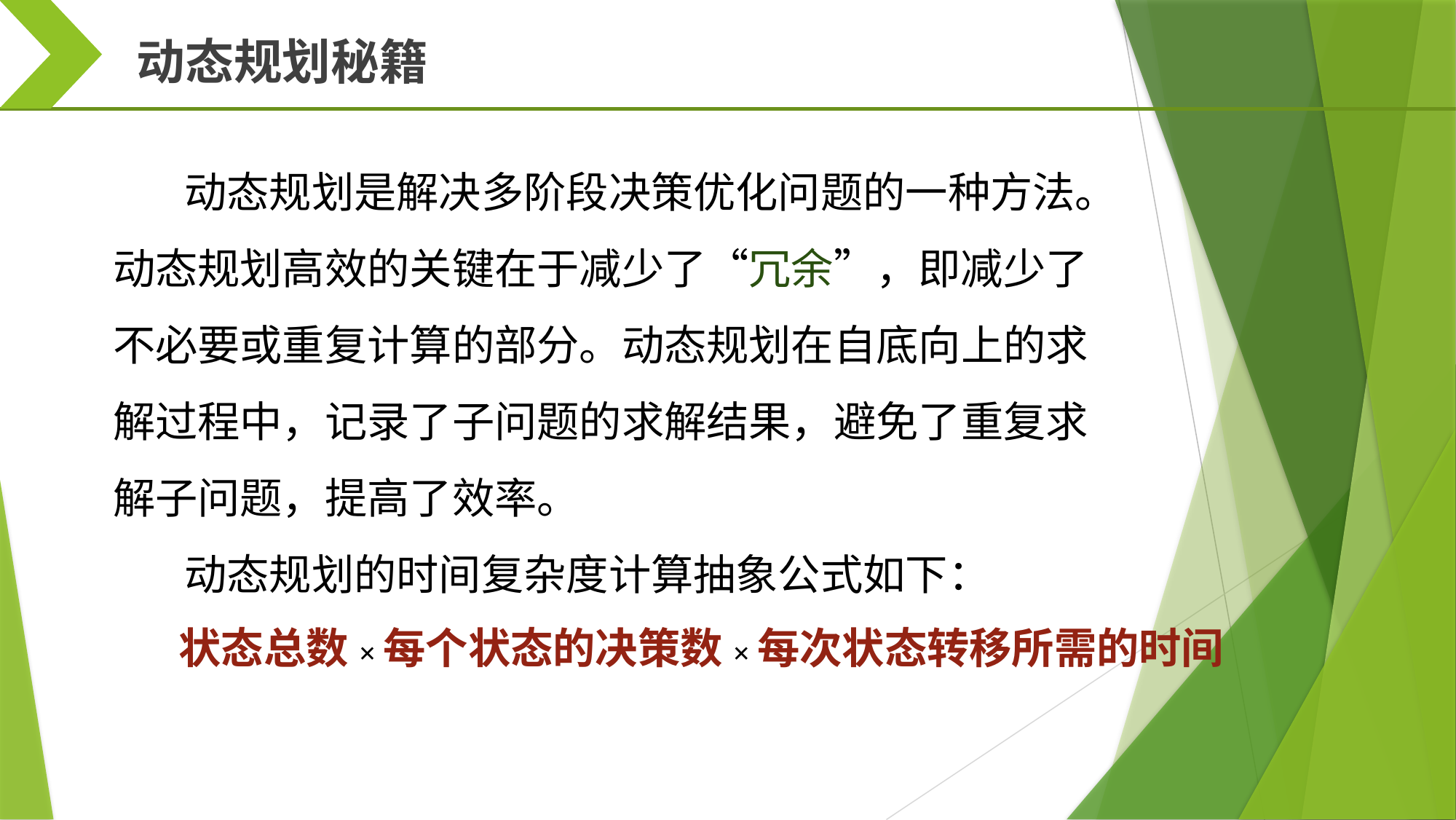

动态规划秘籍
动态规划是解决多阶段决策优化问题的一种方法。动态规划高效的关键在于减少了“冗余”，即减少了不必要或重复计算的部分。动态规划在自底向上的求解过程中，记录了子问题的求解结果，避免了重复求解子问题，提高了效率。
动态规划的时间复杂度计算抽象公式如下：
状态总数×每个状态的决策数×每次状态转移所需的时间